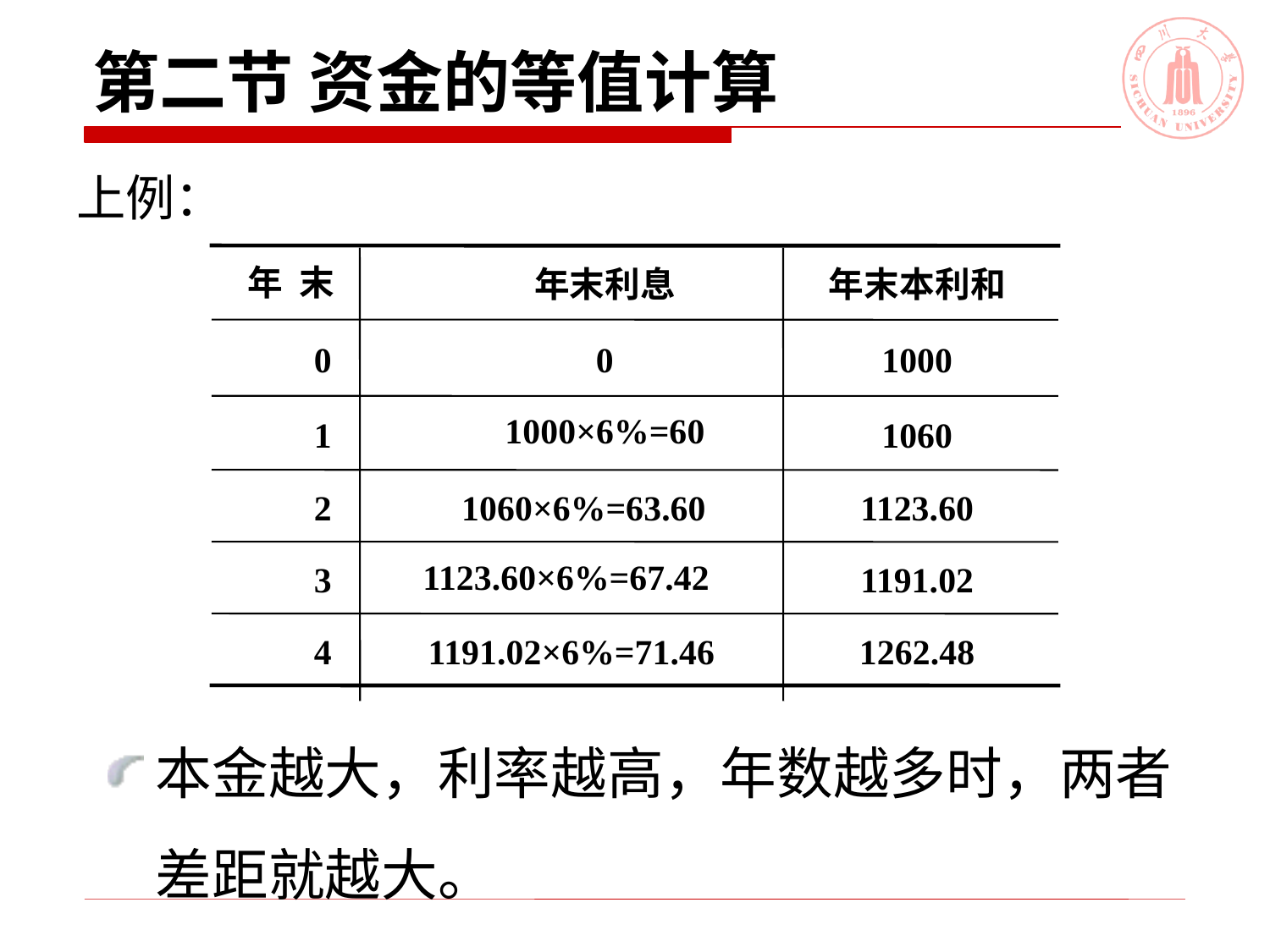

# 第二节 资金的等值计算
上例：
年  末

年末利息
年末本利和
0
1
2
3
4

0
1000
1000×6%=60
1060
1060×6%=63.60
1123.60
1123.60×6%=67.42
1191.02
1191.02×6%=71.46
1262.48
本金越大，利率越高，年数越多时，两者差距就越大。